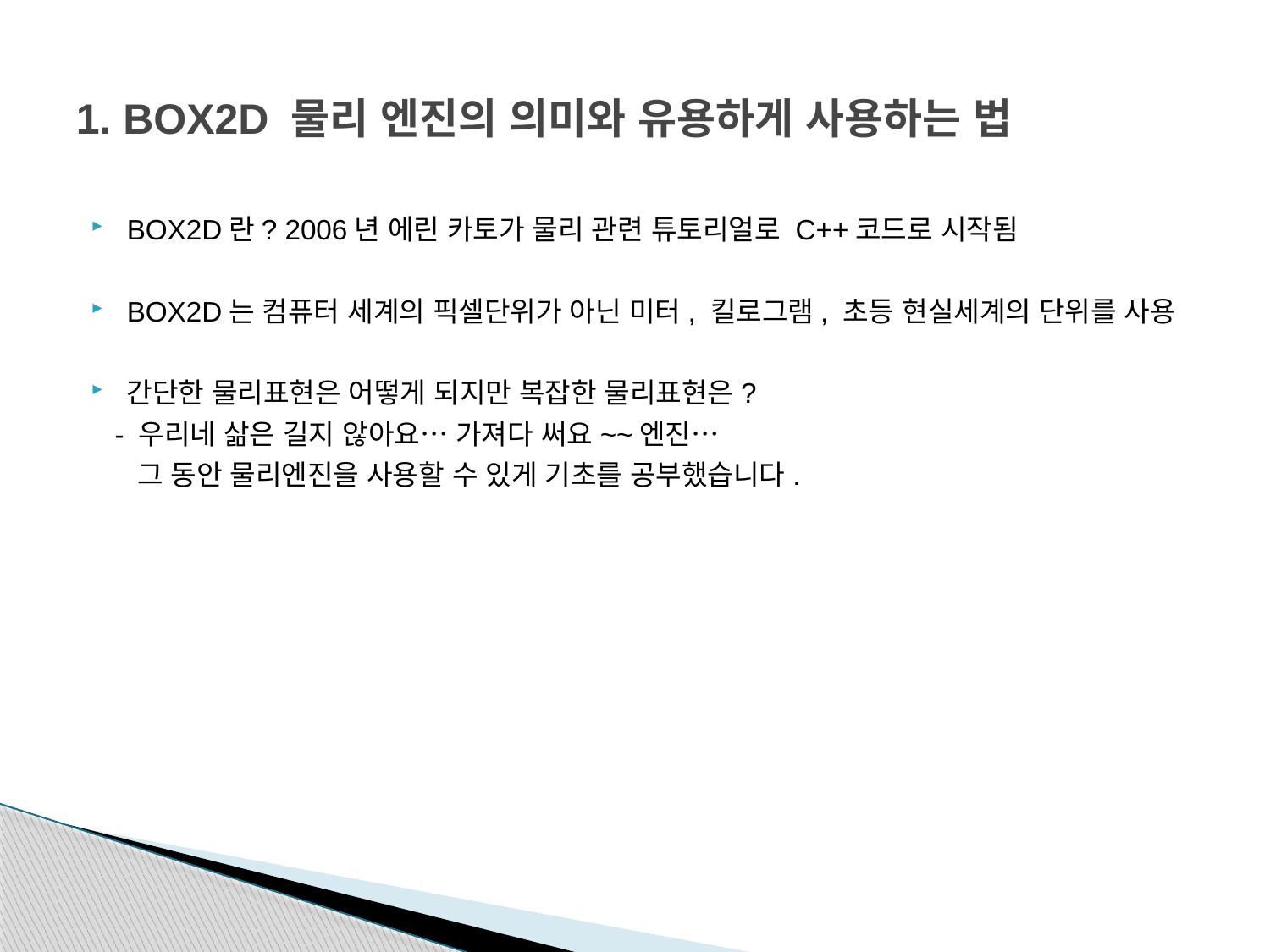

# 1. BOX2D 물리 엔진의 의미와 유용하게 사용하는 법
BOX2D란? 2006년 에린 카토가 물리 관련 튜토리얼로 C++코드로 시작됨

BOX2D는 컴퓨터 세계의 픽셀단위가 아닌 미터, 킬로그램, 초등 현실세계의 단위를 사용

간단한 물리표현은 어떻게 되지만 복잡한 물리표현은?
   - 우리네 삶은 길지 않아요… 가져다 써요~~엔진…
     그 동안 물리엔진을 사용할 수 있게 기초를 공부했습니다.